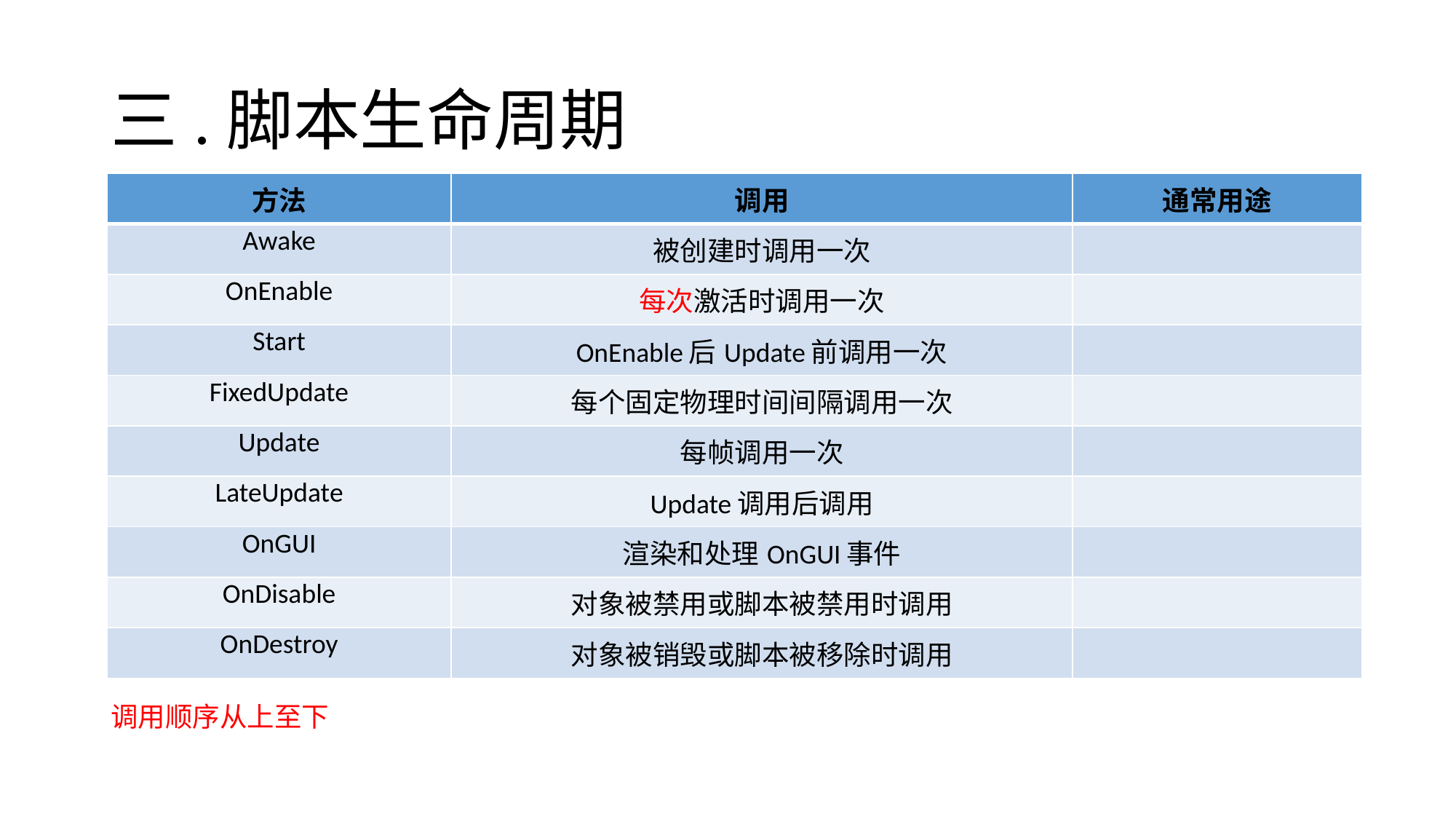

# 三.脚本生命周期
| 方法 | 调用 | 通常用途 |
| --- | --- | --- |
| Awake | 被创建时调用一次 |  |
| OnEnable | 每次激活时调用一次 |  |
| Start | OnEnable后Update前调用一次 |  |
| FixedUpdate | 每个固定物理时间间隔调用一次 |  |
| Update | 每帧调用一次 |  |
| LateUpdate | Update调用后调用 |  |
| OnGUI | 渲染和处理OnGUI事件 |  |
| OnDisable | 对象被禁用或脚本被禁用时调用 |  |
| OnDestroy | 对象被销毁或脚本被移除时调用 |  |
调用顺序从上至下